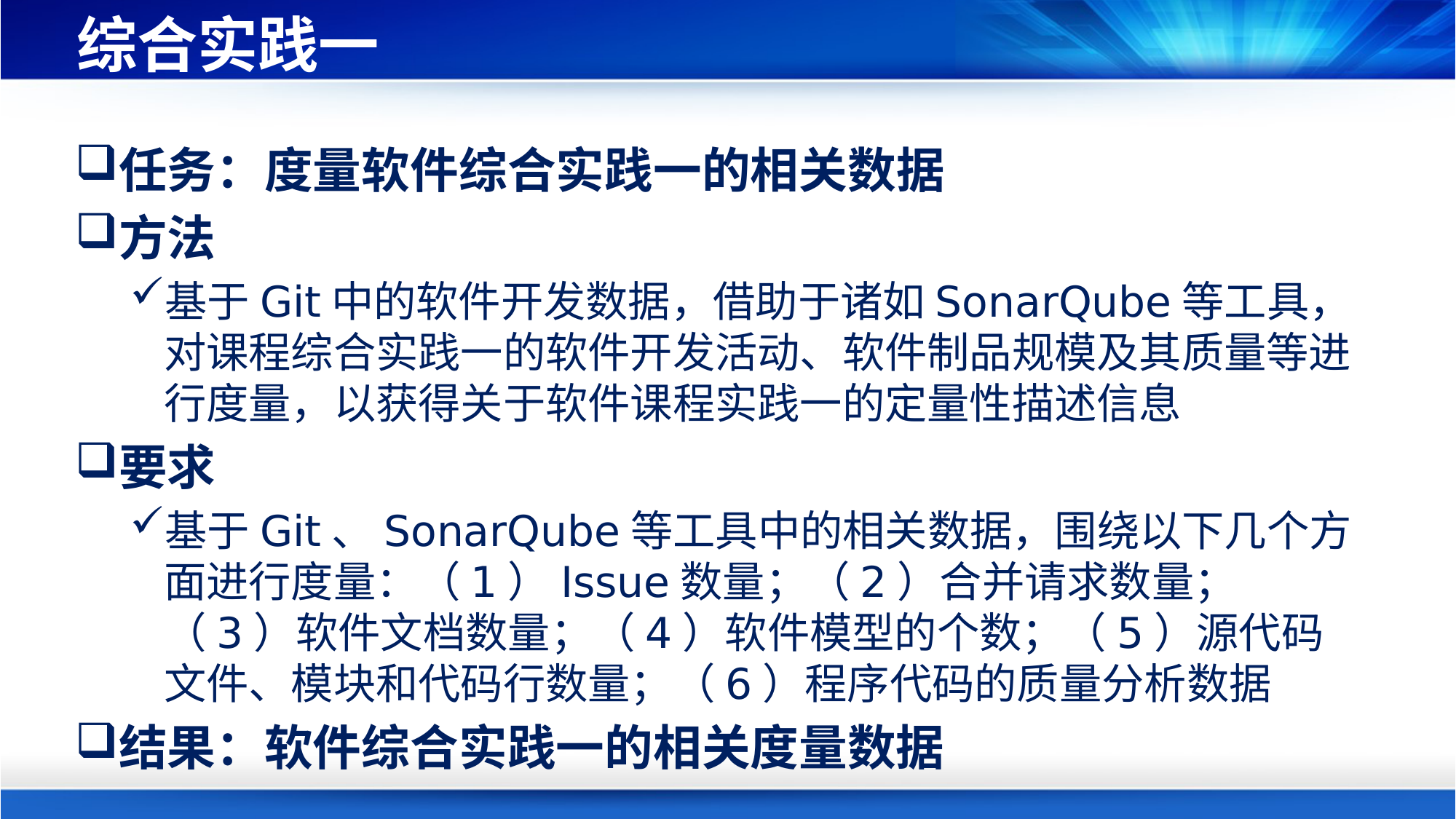

# 综合实践一
任务：度量软件综合实践一的相关数据
方法
基于Git中的软件开发数据，借助于诸如SonarQube等工具，对课程综合实践一的软件开发活动、软件制品规模及其质量等进行度量，以获得关于软件课程实践一的定量性描述信息
要求
基于Git、SonarQube等工具中的相关数据，围绕以下几个方面进行度量：（1）Issue数量；（2）合并请求数量；（3）软件文档数量；（4）软件模型的个数；（5）源代码文件、模块和代码行数量；（6）程序代码的质量分析数据
结果：软件综合实践一的相关度量数据